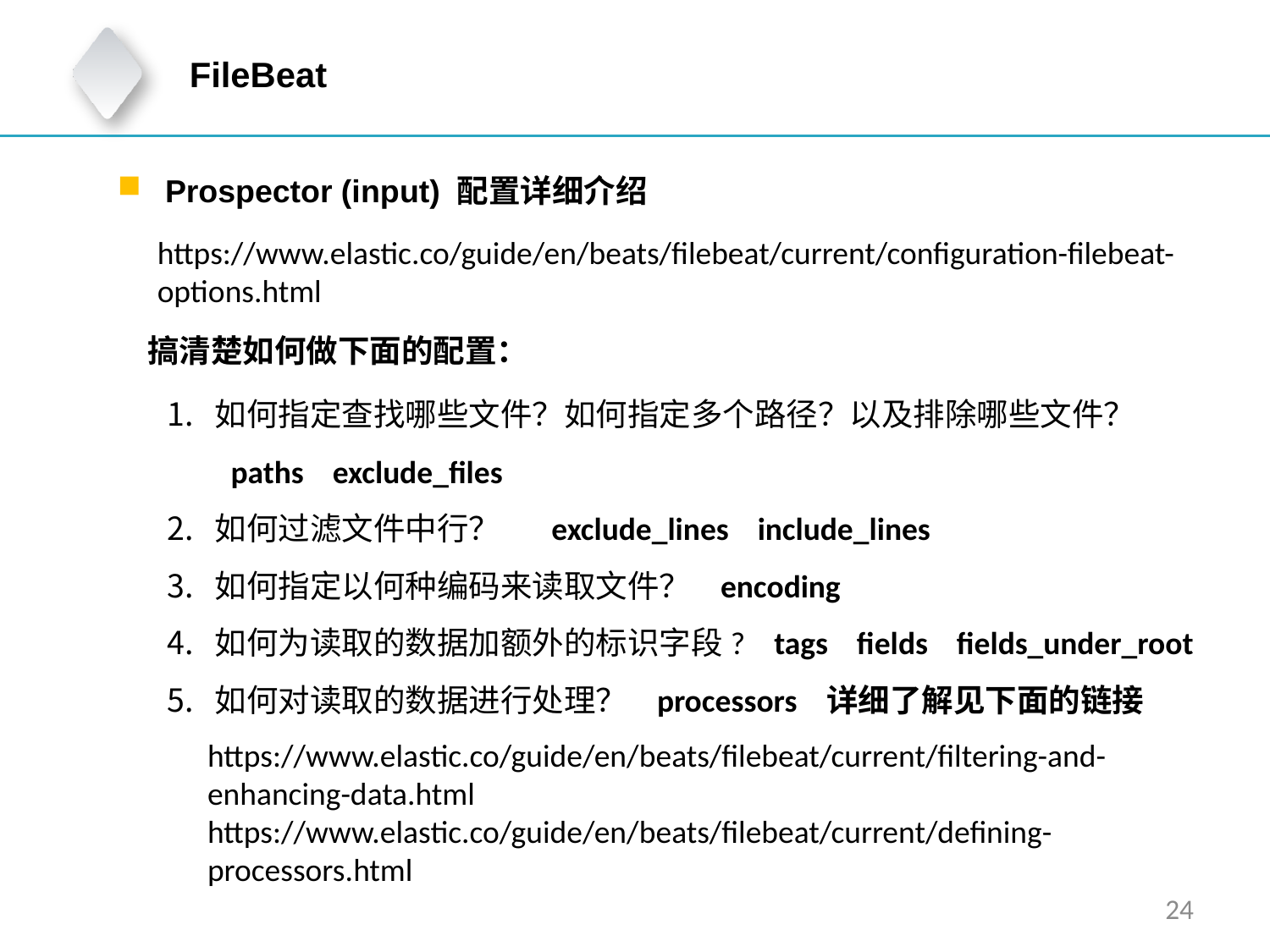

FileBeat
Prospector (input) 配置详细介绍
https://www.elastic.co/guide/en/beats/filebeat/current/configuration-filebeat-options.html
搞清楚如何做下面的配置：
如何指定查找哪些文件？如何指定多个路径？以及排除哪些文件？
paths    exclude_files
如何过滤文件中行？      exclude_lines    include_lines
如何指定以何种编码来读取文件？   encoding
如何为读取的数据加额外的标识字段?    tags    fields    fields_under_root
如何对读取的数据进行处理？   processors   详细了解见下面的链接
https://www.elastic.co/guide/en/beats/filebeat/current/filtering-and-enhancing-data.html
https://www.elastic.co/guide/en/beats/filebeat/current/defining-processors.html
24